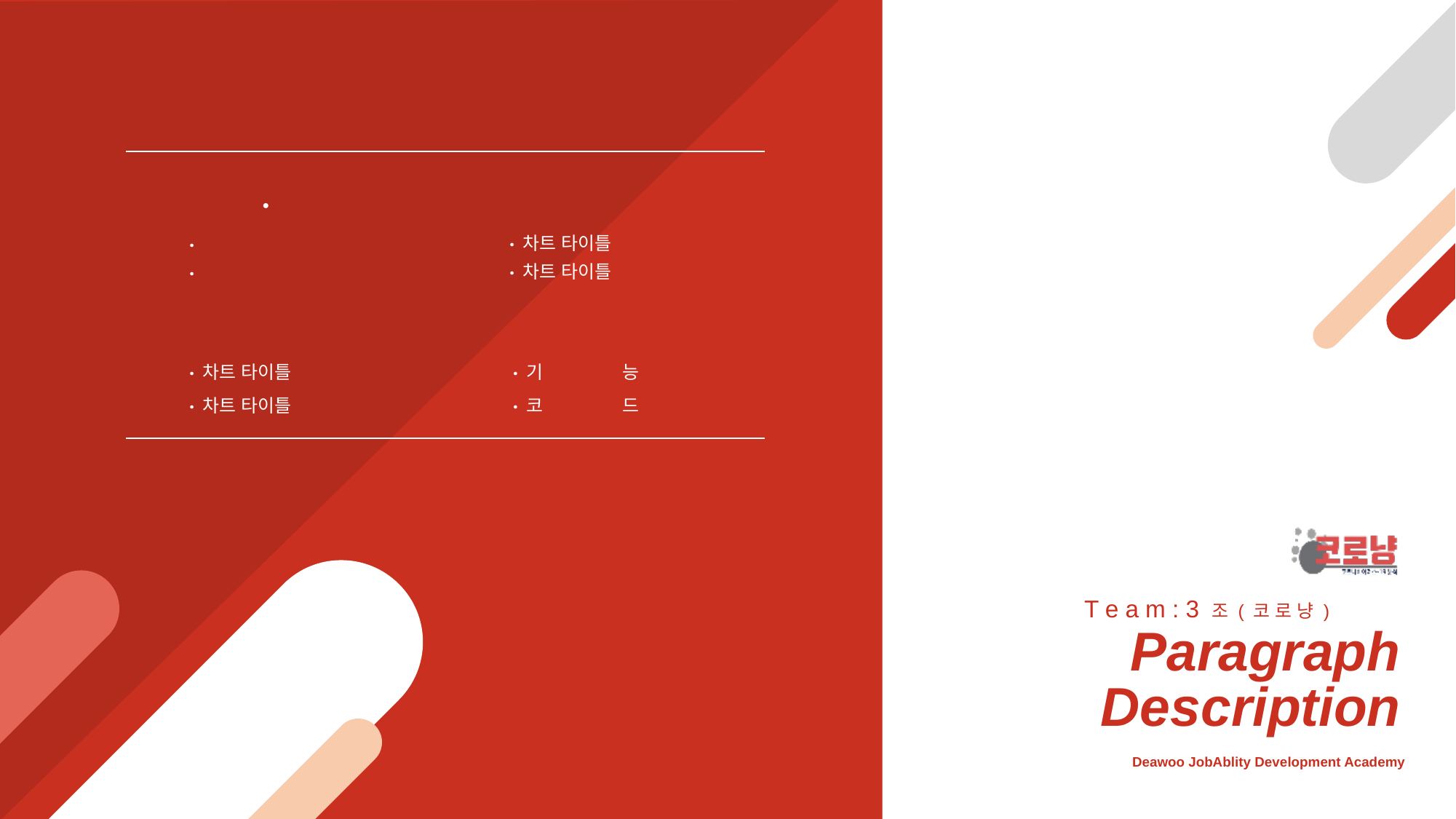

INDEX
01 / 개요 · 예방수칙
02 / 차트 1
· 차트 타이틀
·  코로나에 관하여
· 차트 타이틀
·  예방 수칙

03 / 차트 2
04 / 지도( Map )
· 차트 타이틀
· 기	능
· 차트 타이틀
· 코	드

T e a m : 3 조 ( 코 로 냥 )
Paragraph

Description
Deawoo JobAblity Development Academy